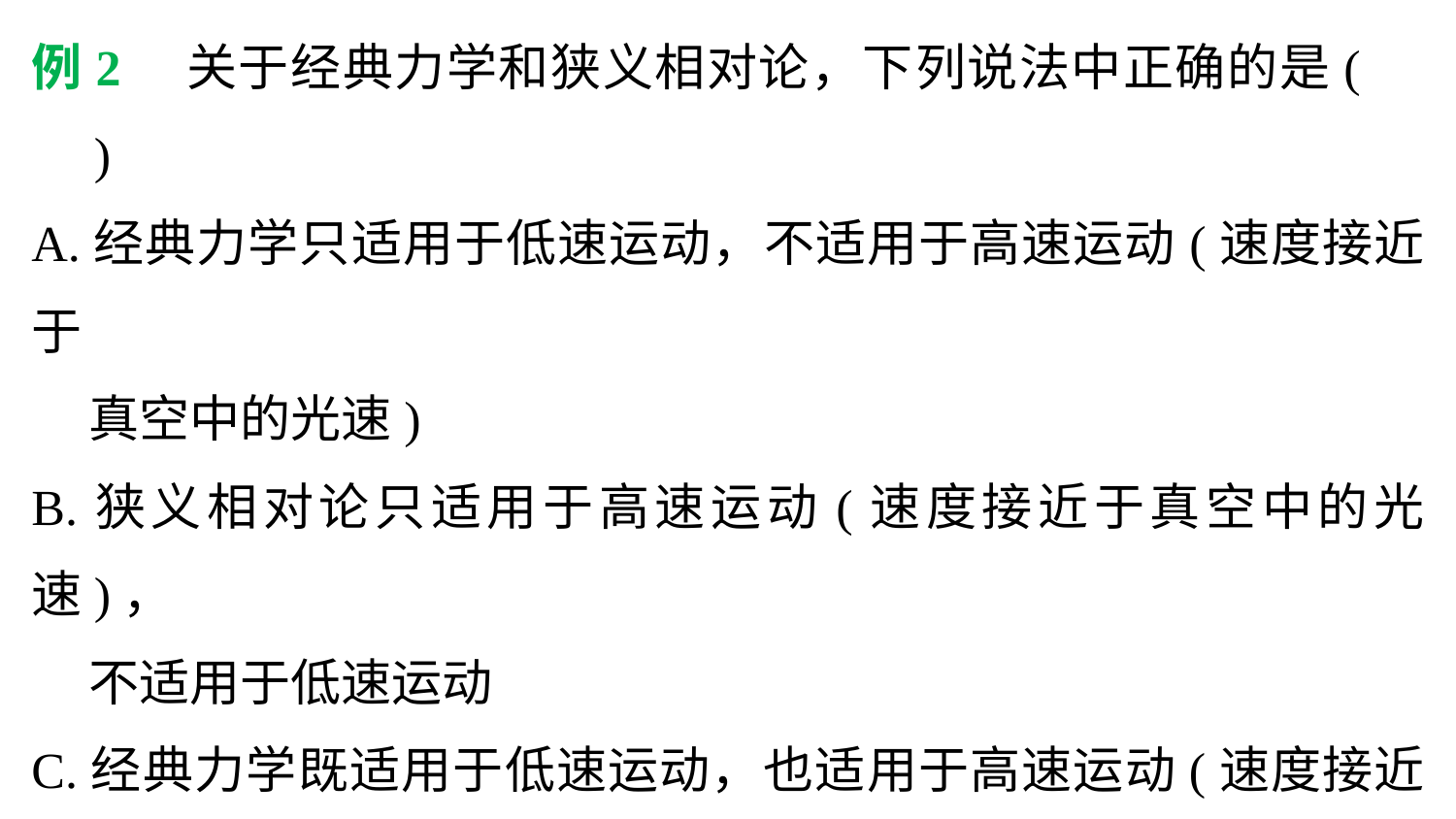

例2　关于经典力学和狭义相对论，下列说法中正确的是(　　)
A.经典力学只适用于低速运动，不适用于高速运动(速度接近于
    真空中的光速)
B.狭义相对论只适用于高速运动(速度接近于真空中的光速)，
    不适用于低速运动
C.经典力学既适用于低速运动，也适用于高速运动(速度接近于
    真空中的光速)
D.狭义相对论既适用于高速运动(速度接近于真空中的光速)，
    也适用于低速运动